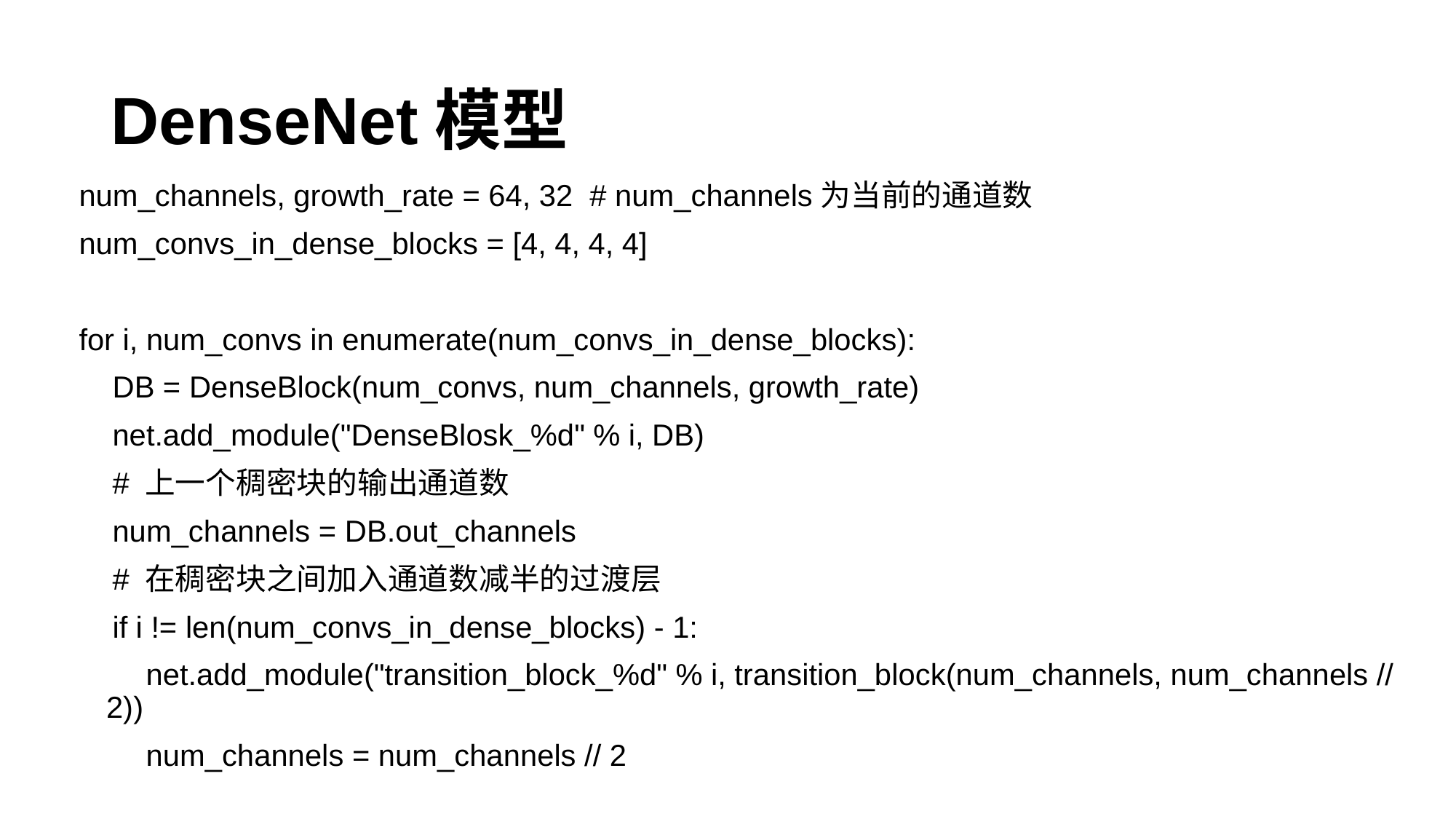

# DenseNet模型
num_channels, growth_rate = 64, 32  # num_channels为当前的通道数
num_convs_in_dense_blocks = [4, 4, 4, 4]

for i, num_convs in enumerate(num_convs_in_dense_blocks):
    DB = DenseBlock(num_convs, num_channels, growth_rate)
    net.add_module("DenseBlosk_%d" % i, DB)
    # 上一个稠密块的输出通道数
    num_channels = DB.out_channels
    # 在稠密块之间加入通道数减半的过渡层
    if i != len(num_convs_in_dense_blocks) - 1:
        net.add_module("transition_block_%d" % i, transition_block(num_channels, num_channels // 2))
        num_channels = num_channels // 2